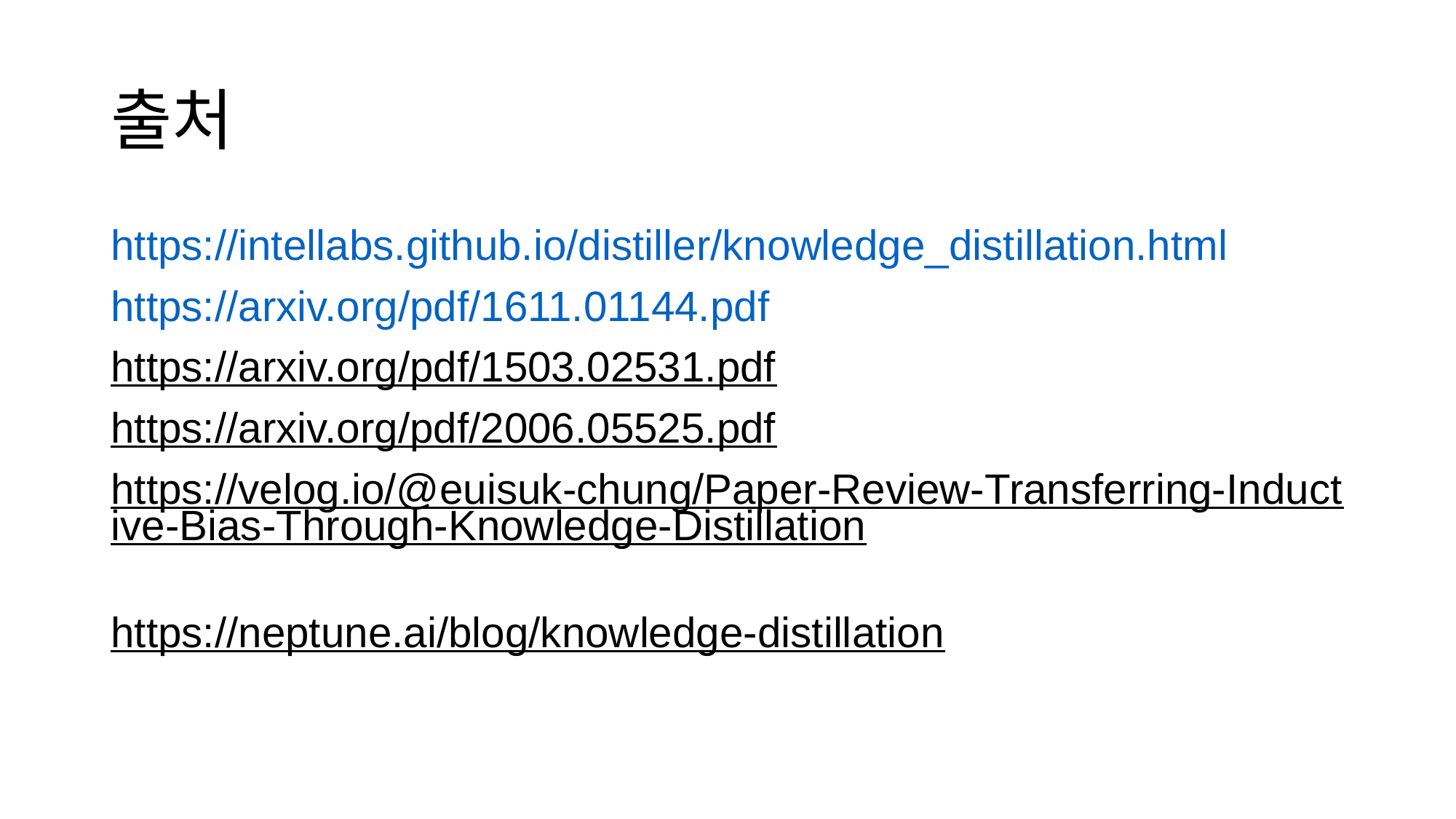

# 출처
https://intellabs.github.io/distiller/knowledge_distillation.html
https://arxiv.org/pdf/1611.01144.pdf
https://arxiv.org/pdf/1503.02531.pdf
https://arxiv.org/pdf/2006.05525.pdf
https://velog.io/@euisuk-chung/Paper-Review-Transferring-Inductive-Bias-Through-Knowledge-Distillation
https://neptune.ai/blog/knowledge-distillation